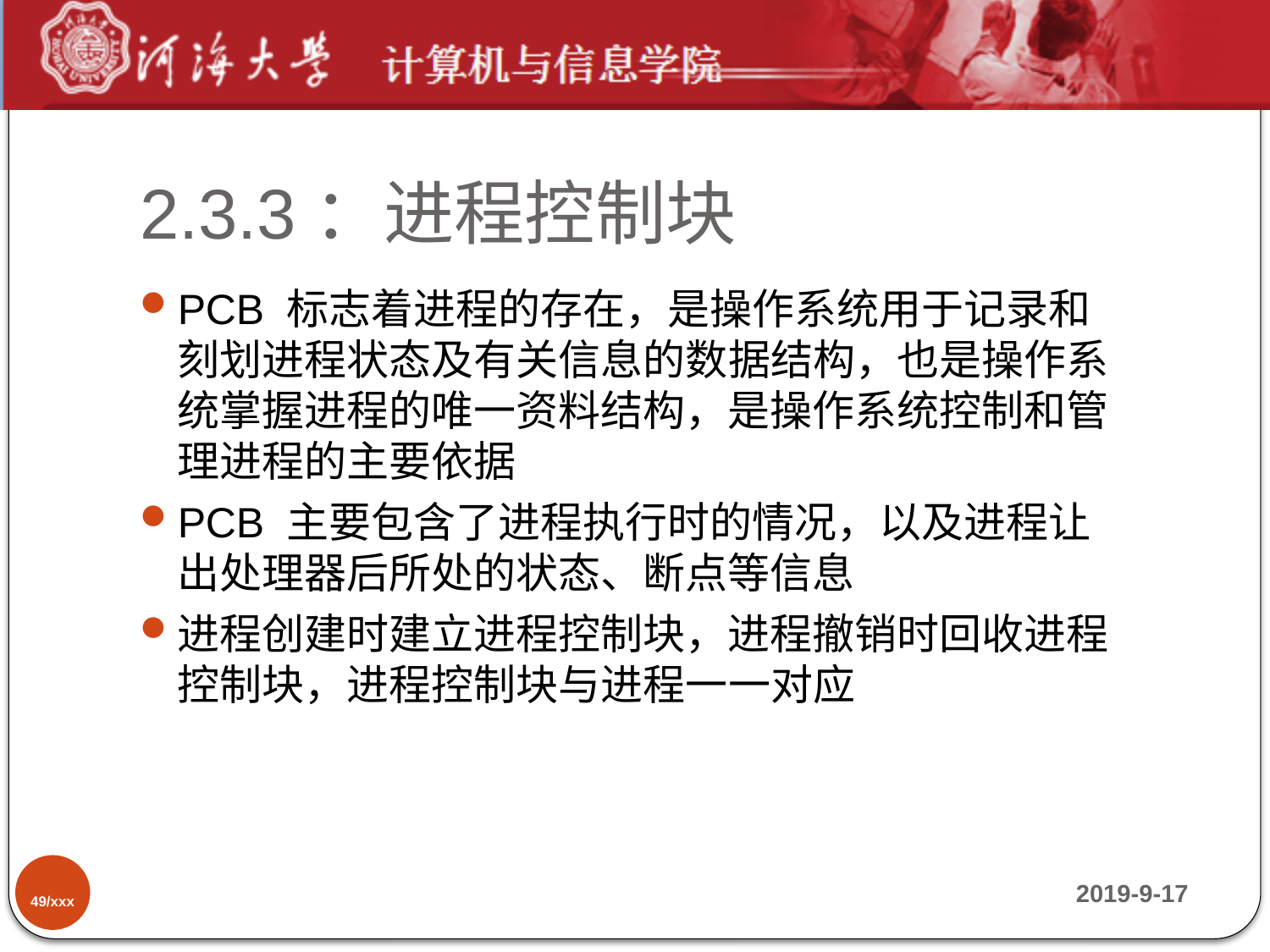

# 2.3.3：进程控制块
PCB 标志着进程的存在，是操作系统用于记录和刻划进程状态及有关信息的数据结构，也是操作系统掌握进程的唯一资料结构，是操作系统控制和管理进程的主要依据
PCB 主要包含了进程执行时的情况，以及进程让出处理器后所处的状态、断点等信息
进程创建时建立进程控制块，进程撤销时回收进程控制块，进程控制块与进程一一对应

49/xxx
2019-9-17